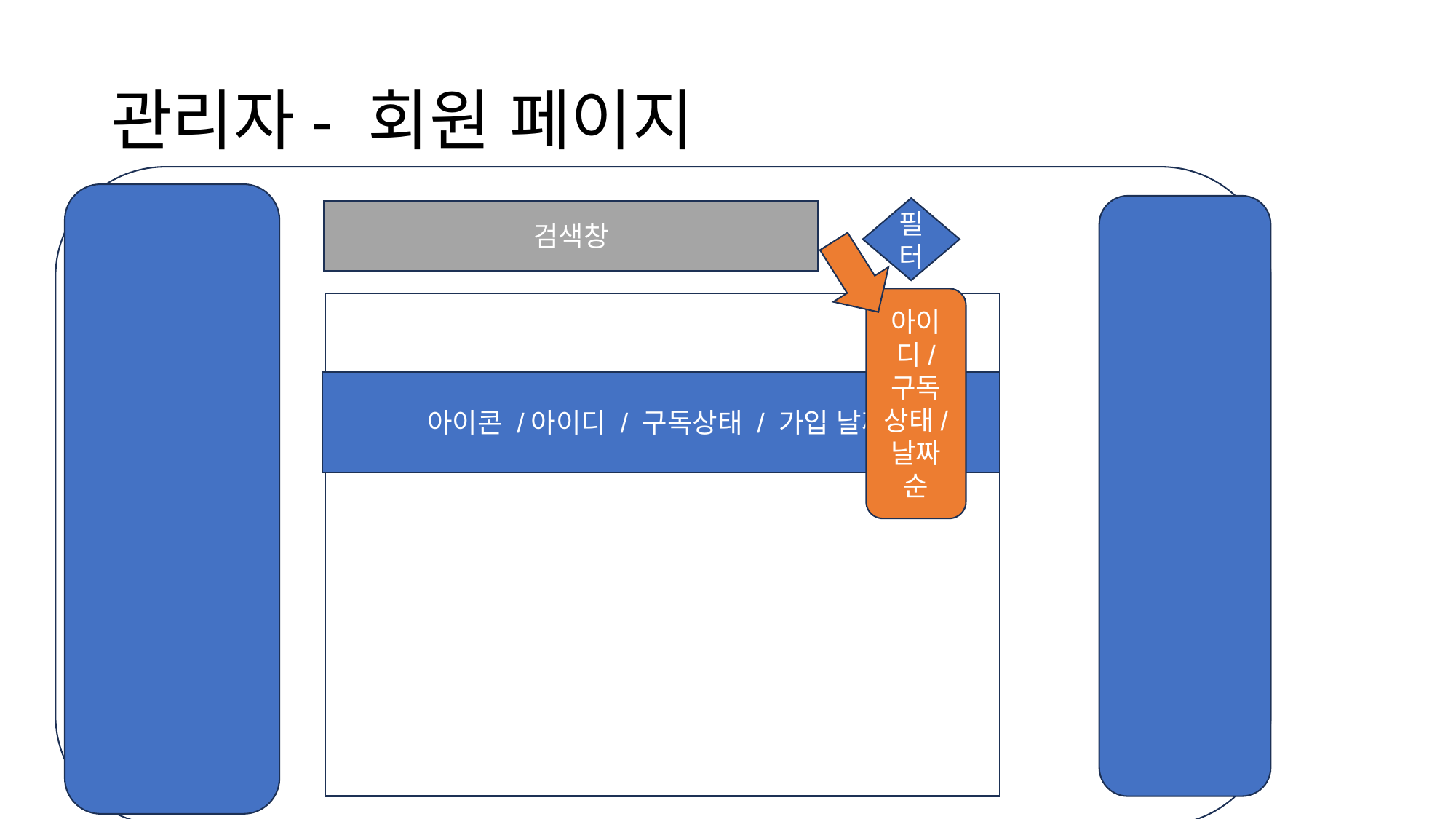

# 관리자- 회원 페이지

필터
검색창

아이디/
구독상태/
날짜순

아이콘 /아이디 / 구독상태 / 가입 날짜